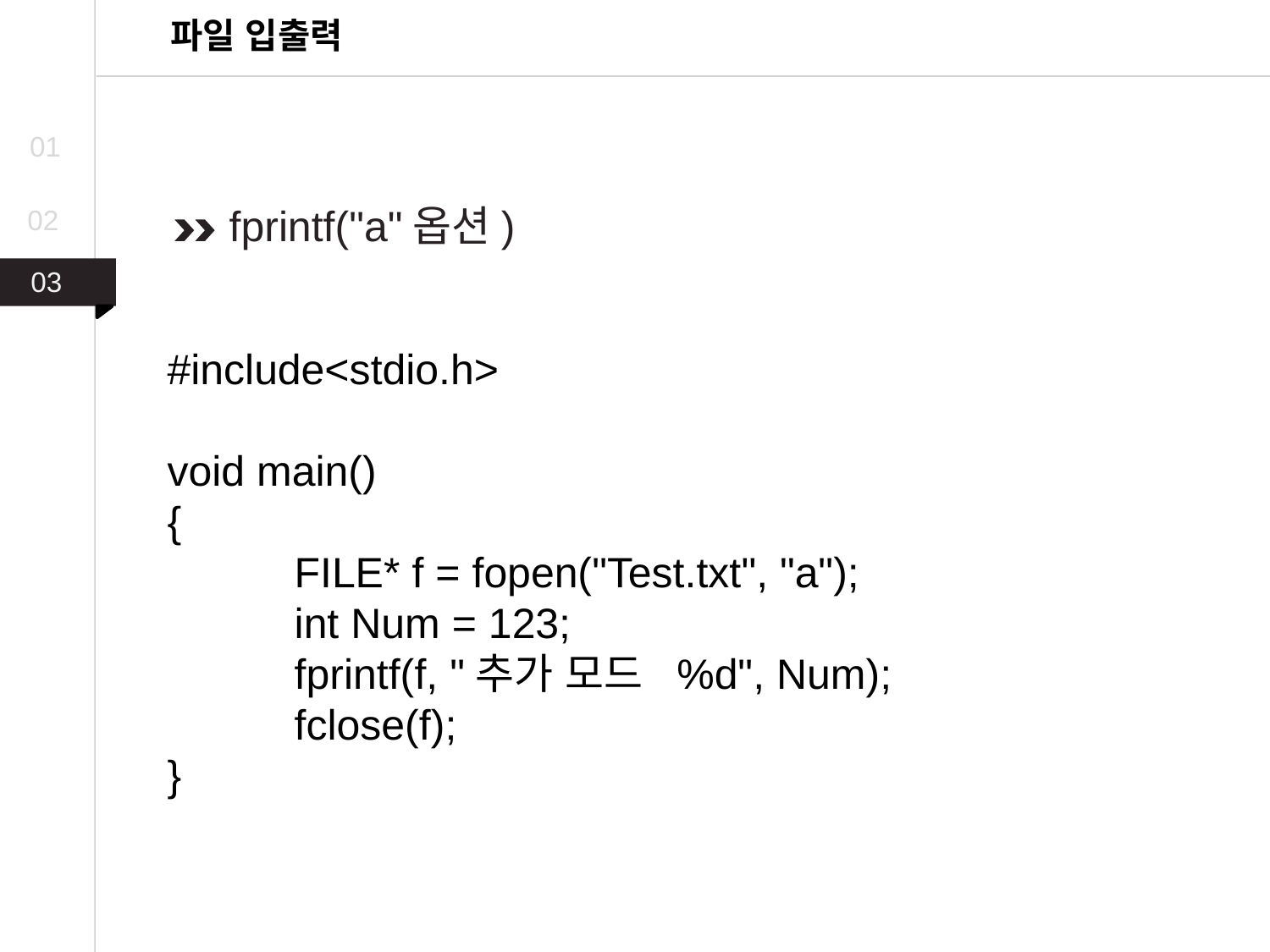

파일 입출력
01
fprintf("a"옵션)
02

03

03
02

#include<stdio.h>

void main()
{
	FILE* f = fopen("Test.txt", "a");
	int Num = 123;
	fprintf(f, "추가 모드  %d", Num);
	fclose(f);
}